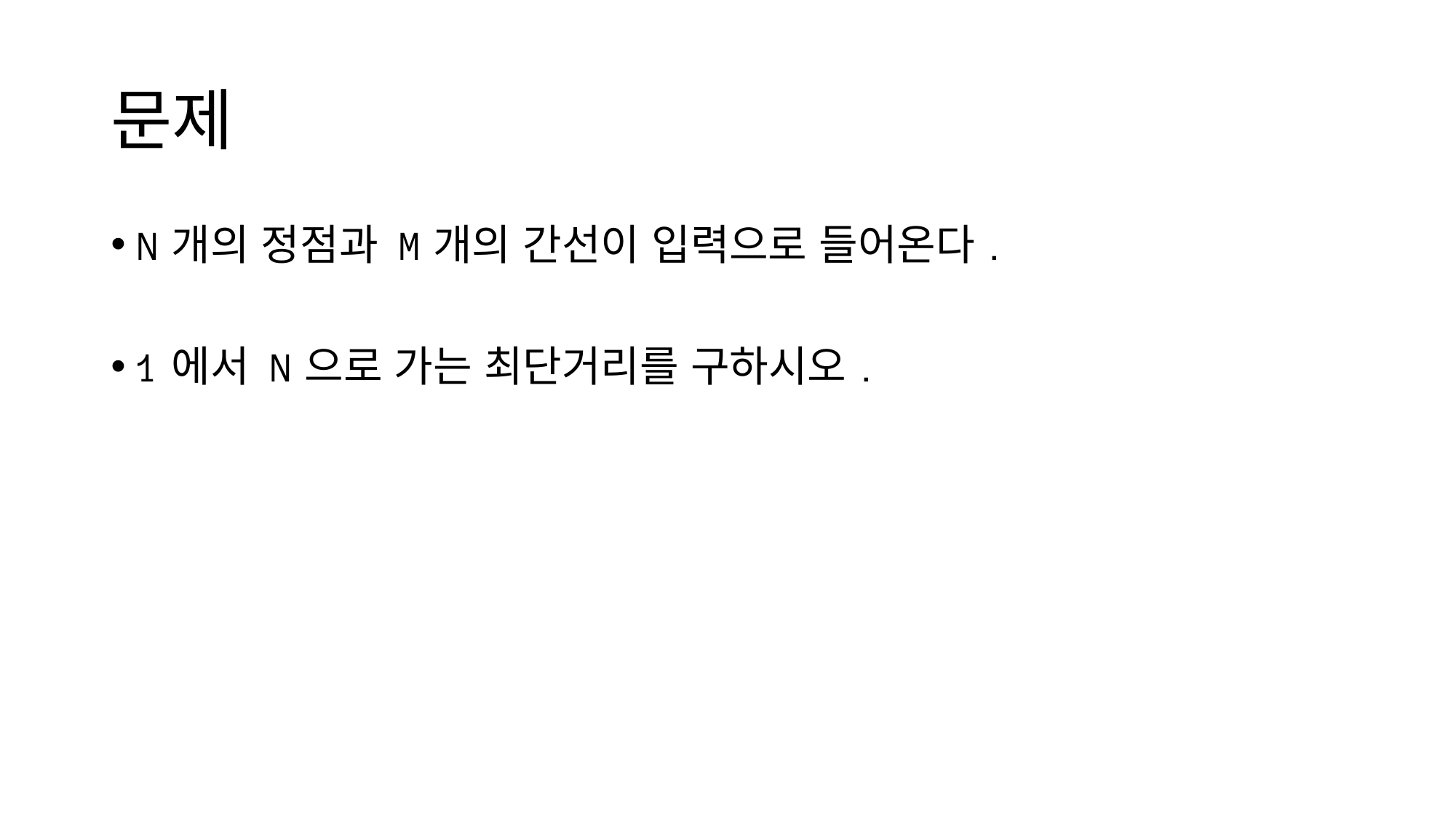

# 문제
N개의 정점과 M개의 간선이 입력으로 들어온다.

1에서 N으로 가는 최단거리를 구하시오.